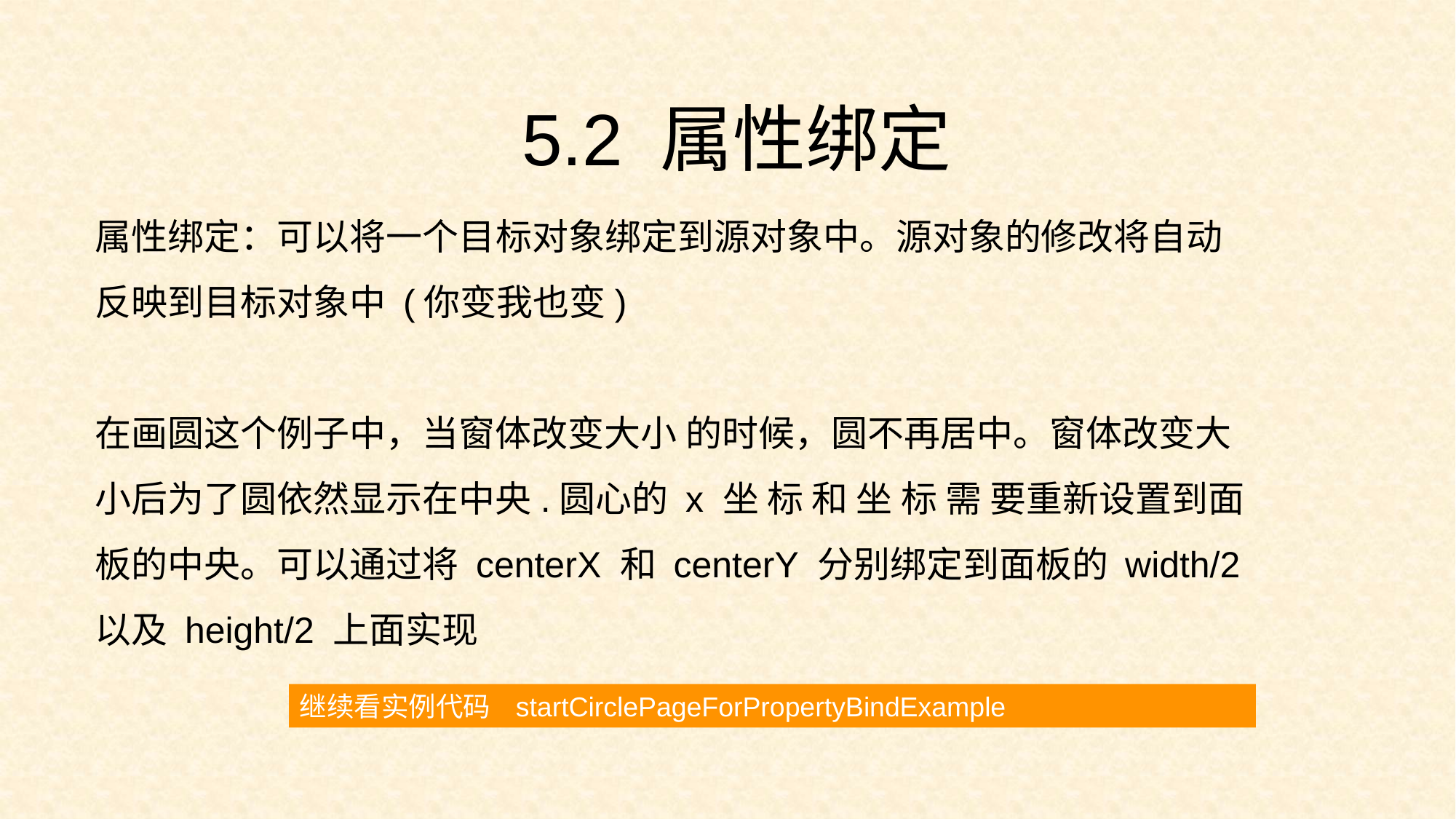

5.2 属性绑定
属性绑定：可以将一个目标对象绑定到源对象中。源对象的修改将自动反映到目标对象中 (你变我也变)

在画圆这个例子中，当窗体改变大小 的时候，圆不再居中。窗体改变大小后为了圆依然显示在中央.圆心的 x 坐 标 和 坐 标 需 要重新设置到面板的中央。可以通过将 centerX 和 centerY 分别绑定到面板的 width/2 以及 height/2 上面实现

继续看实例代码   startCirclePageForPropertyBindExample